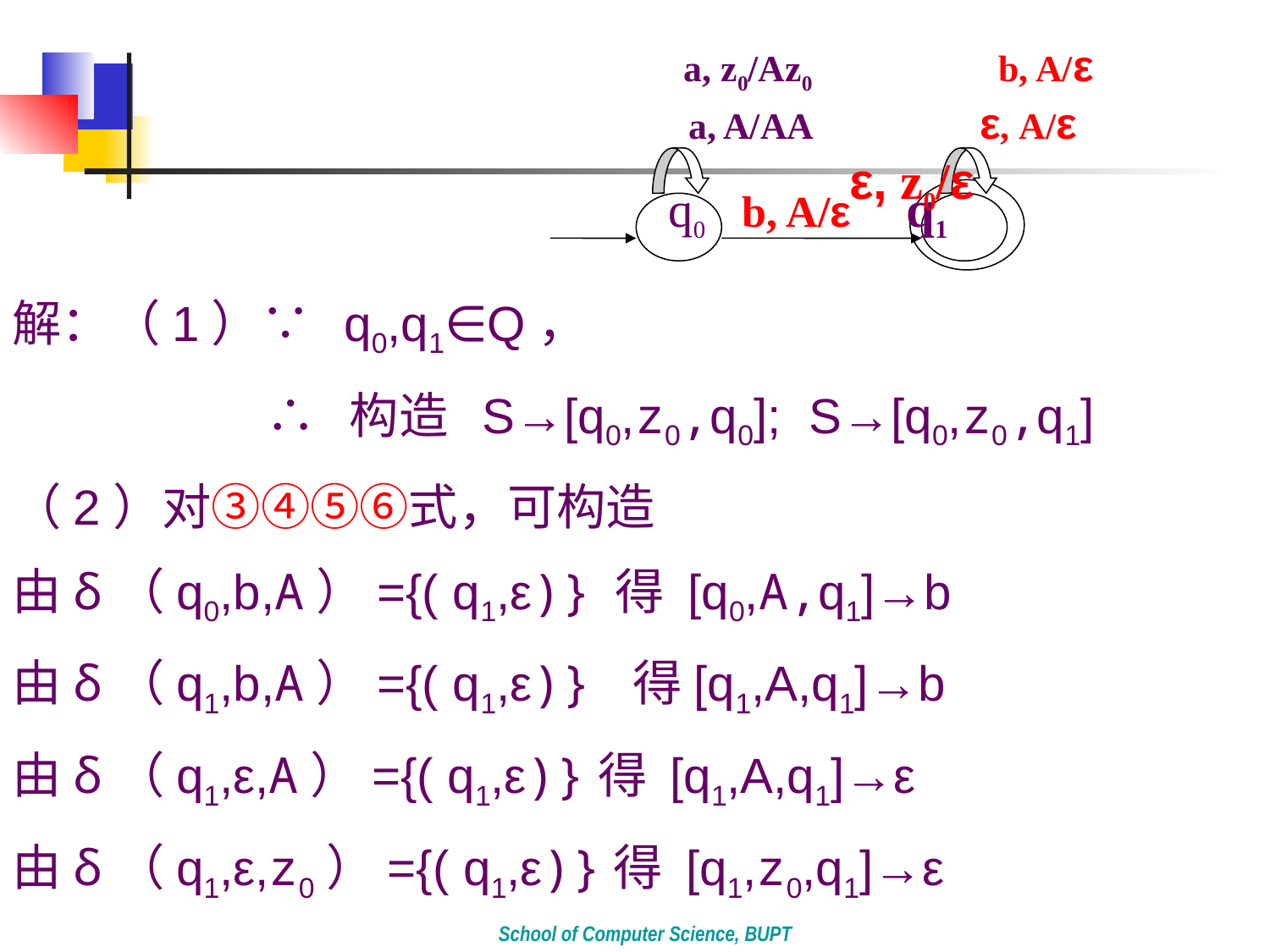

a, z0/Az0                    b, A/ε
 a, A/AA                  ε, A/ε
            ε, z0/ε

     q0       b, A/ε     q1
解：（1）∵  q0,q1∈Q，
		∴  构造  S→[q0,z0,q0];  S→[q0,z0,q1]
（2）对③④⑤⑥式，可构造
由δ（q0,b,A）={( q1,ε)} 得 [q0,A,q1]→b
由δ（q1,b,A）={( q1,ε)} 得[q1,A,q1]→b
由δ（q1,ε,A）={( q1,ε)}得 [q1,A,q1]→ε
由δ（q1,ε,z0）={( q1,ε)}得 [q1,z0,q1]→ε
School of Computer Science, BUPT
16